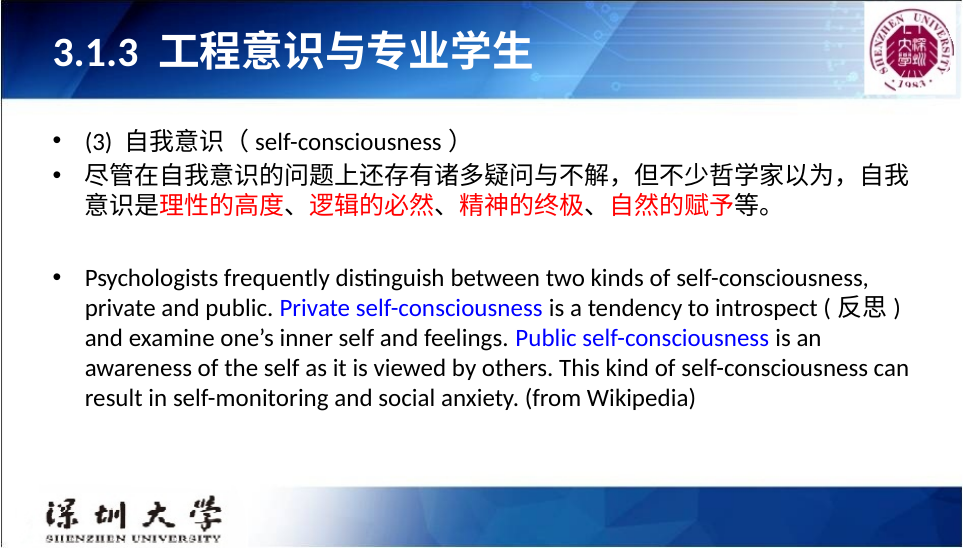

# 3.1.3 工程意识与专业学生
(3) 自我意识（self-consciousness）
尽管在自我意识的问题上还存有诸多疑问与不解，但不少哲学家以为，自我意识是理性的高度、逻辑的必然、精神的终极、自然的赋予等。

Psychologists frequently distinguish between two kinds of self-consciousness, private and public. Private self-consciousness is a tendency to introspect (反思) and examine one’s inner self and feelings. Public self-consciousness is an awareness of the self as it is viewed by others. This kind of self-consciousness can result in self-monitoring and social anxiety. (from Wikipedia)
100